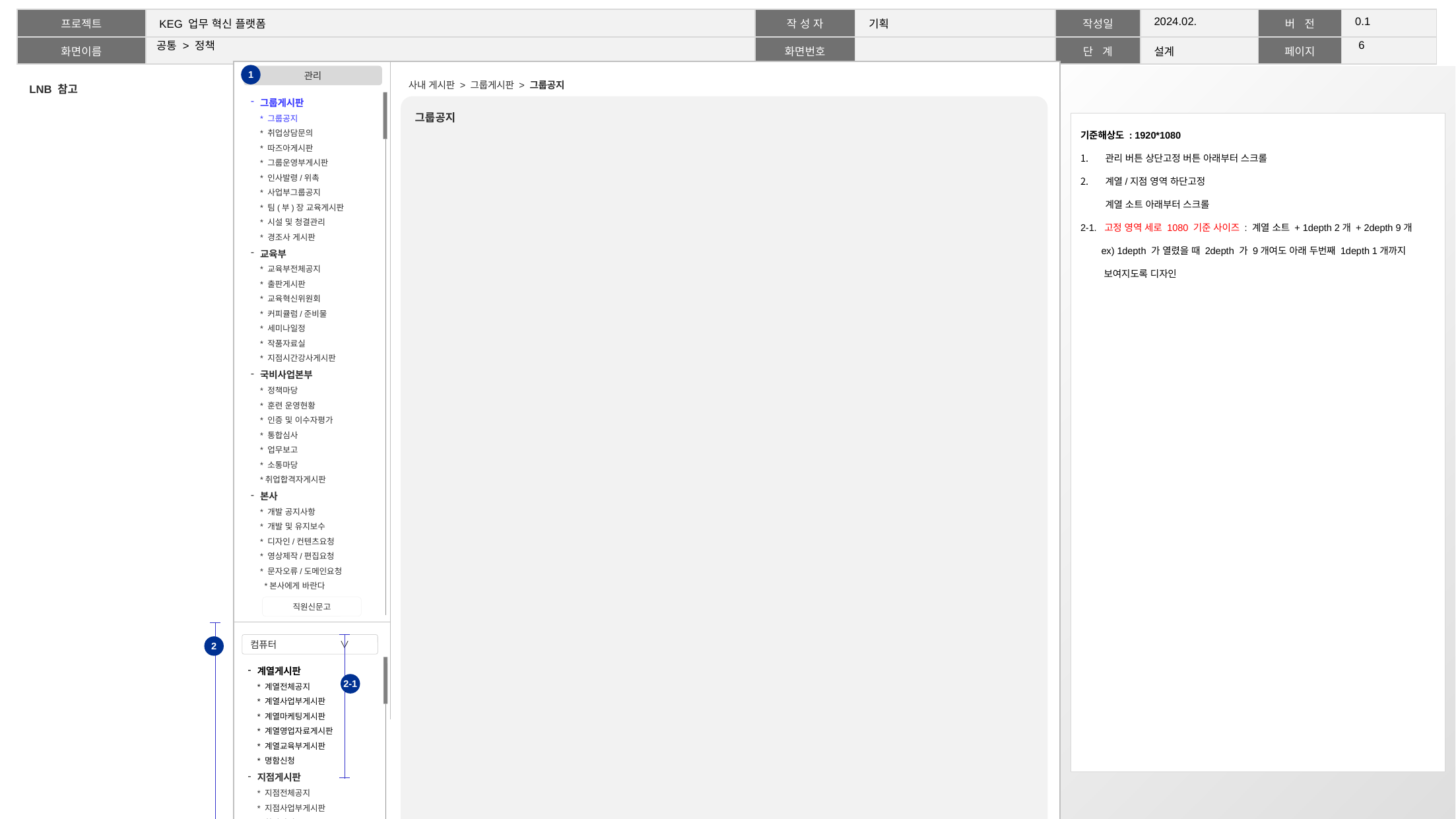

6

# 공통 > 정책

1
관리
사내 게시판 > 그룹게시판 > 그룹공지
LNB 참고
그룹게시판
* 그룹공지
* 취업상담문의
* 따즈아게시판
* 그룹운영부게시판
* 인사발령/위촉
* 사업부그룹공지
* 팀(부)장 교육게시판
* 시설 및 청결관리
* 경조사 게시판
교육부
* 교육부전체공지
* 출판게시판
* 교육혁신위원회
* 커피큘럼/준비물
* 세미나일정
* 작품자료실
* 지점시간강사게시판
국비사업본부
* 정책마당
* 훈련 운영현황
* 인증 및 이수자평가
* 통합심사
* 업무보고
* 소통마당
*취업합격자게시판
본사
* 개발 공지사항
* 개발 및 유지보수
* 디자인/컨텐츠요청
* 영상제작/편집요청
* 문자오류/도메인요청
 *본사에게 바란다

그룹공지
기준해상도 : 1920*1080
관리 버튼 상단고정 버튼 아래부터 스크롤
계열/지점 영역 하단고정
계열 소트 아래부터 스크롤
2-1.  고정 영역 세로 1080 기준 사이즈 : 계열 소트 + 1depth 2개 + 2depth 9개
       ex) 1depth 가 열렸을 때 2depth 가 9개여도 아래 두번째 1depth 1개까지
        보여지도록 디자인

직원신문고
컴퓨터                        ∨
2
계열게시판
* 계열전체공지
* 계열사업부게시판
* 계열마케팅게시판
* 계열영업자료게시판
* 계열교육부게시판
* 명함신청
지점게시판
* 지점전체공지
* 지점사업부게시판
* 학사관리
* 지점이야기
* 국비출결

2-1